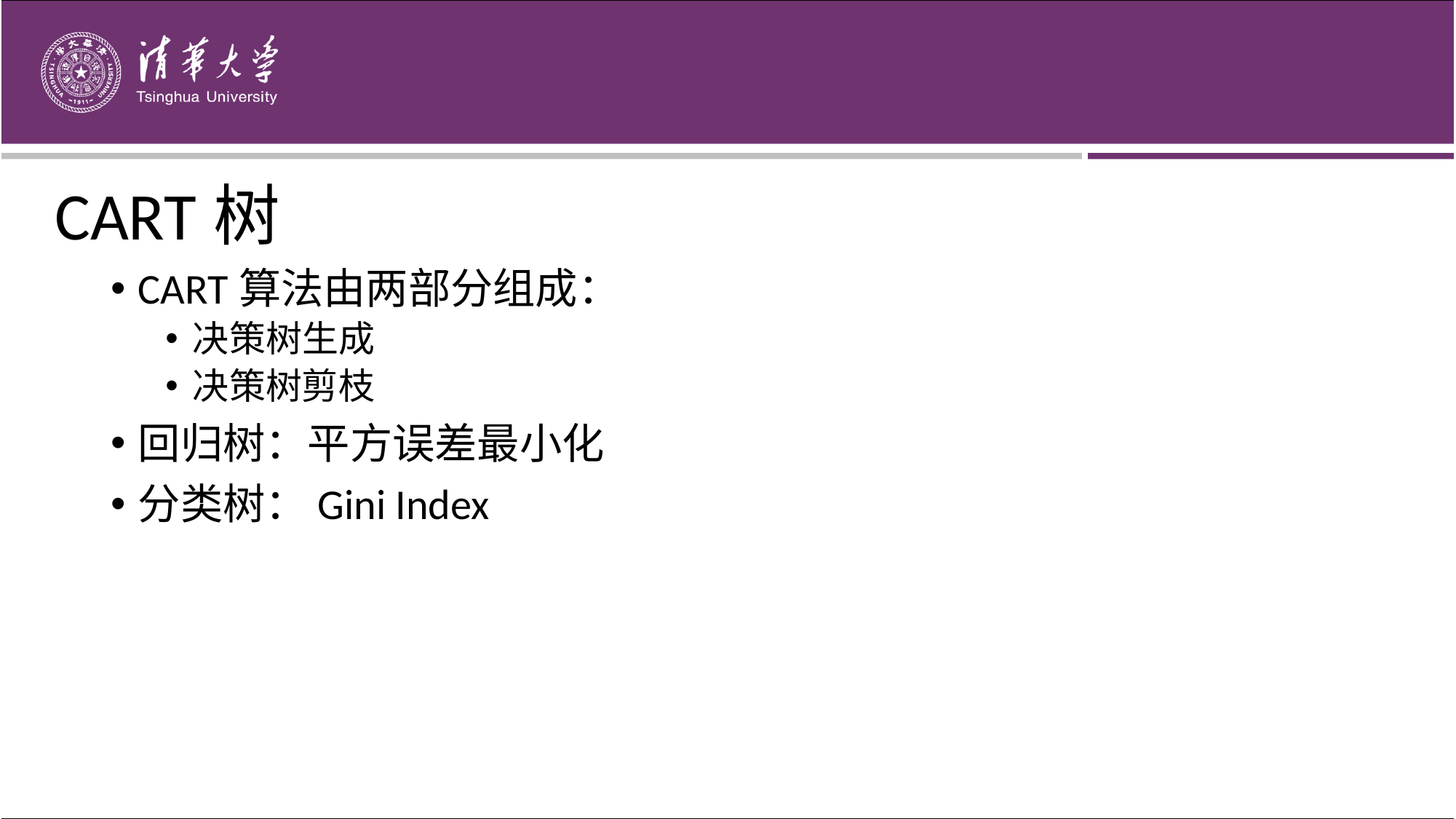

CART树
CART算法由两部分组成：
决策树生成
决策树剪枝
回归树：平方误差最小化
分类树：Gini Index